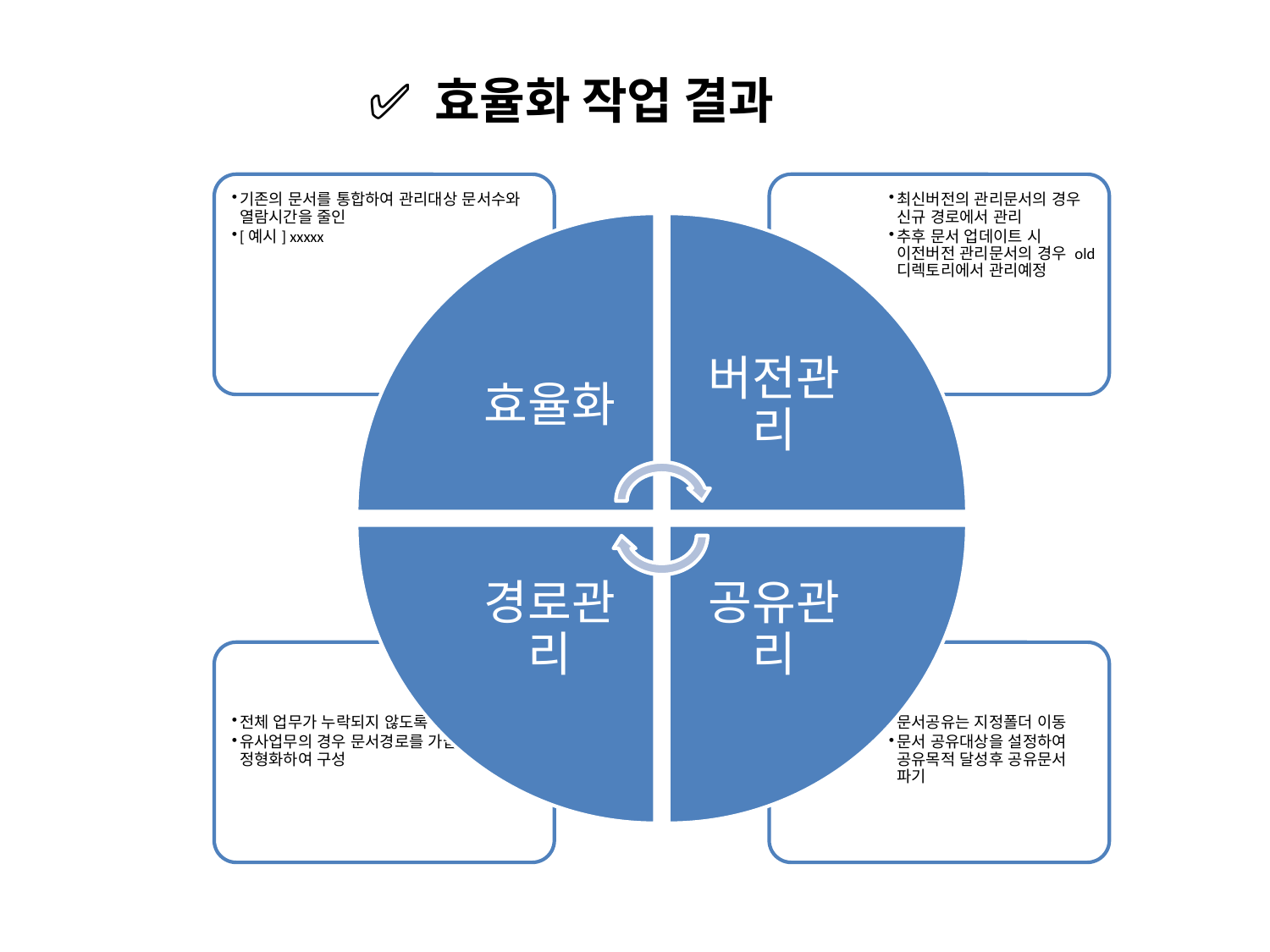

✅ 효율화 작업 결과
문서공유는 지정폴더 이동
문서 공유대상을 설정하여 공유목적 달성후 공유문서 파기
전체 업무가 누락되지 않도록 문서경로 구성
유사업무의 경우 문서경로를 가급적 정형화하여 구성
최신버전의 관리문서의 경우 신규 경로에서 관리
추후 문서 업데이트 시 이전버전 관리문서의 경우 old 디렉토리에서 관리예정
기존의 문서를 통합하여 관리대상 문서수와 열람시간을 줄인
[예시] xxxxx
효율화
버전관리
공유관리
경로관리